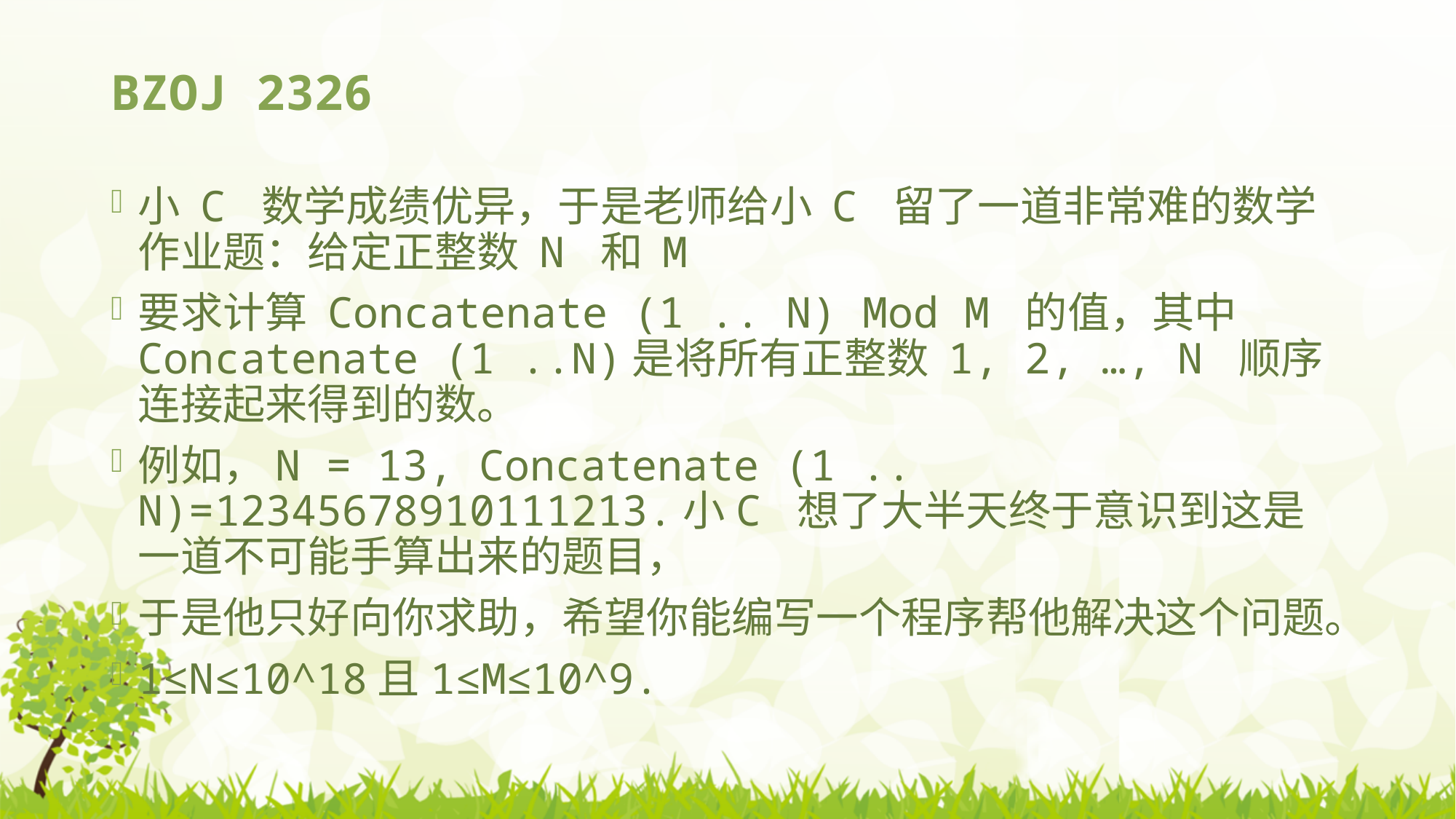

# BZOJ 2326
小 C 数学成绩优异，于是老师给小 C 留了一道非常难的数学作业题：给定正整数 N 和 M
要求计算 Concatenate (1 .. N) Mod M 的值，其中 Concatenate (1 ..N)是将所有正整数 1, 2, …, N 顺序连接起来得到的数。
例如，N = 13, Concatenate (1 .. N)=12345678910111213.小C 想了大半天终于意识到这是一道不可能手算出来的题目，
于是他只好向你求助，希望你能编写一个程序帮他解决这个问题。
1≤N≤10^18且1≤M≤10^9.